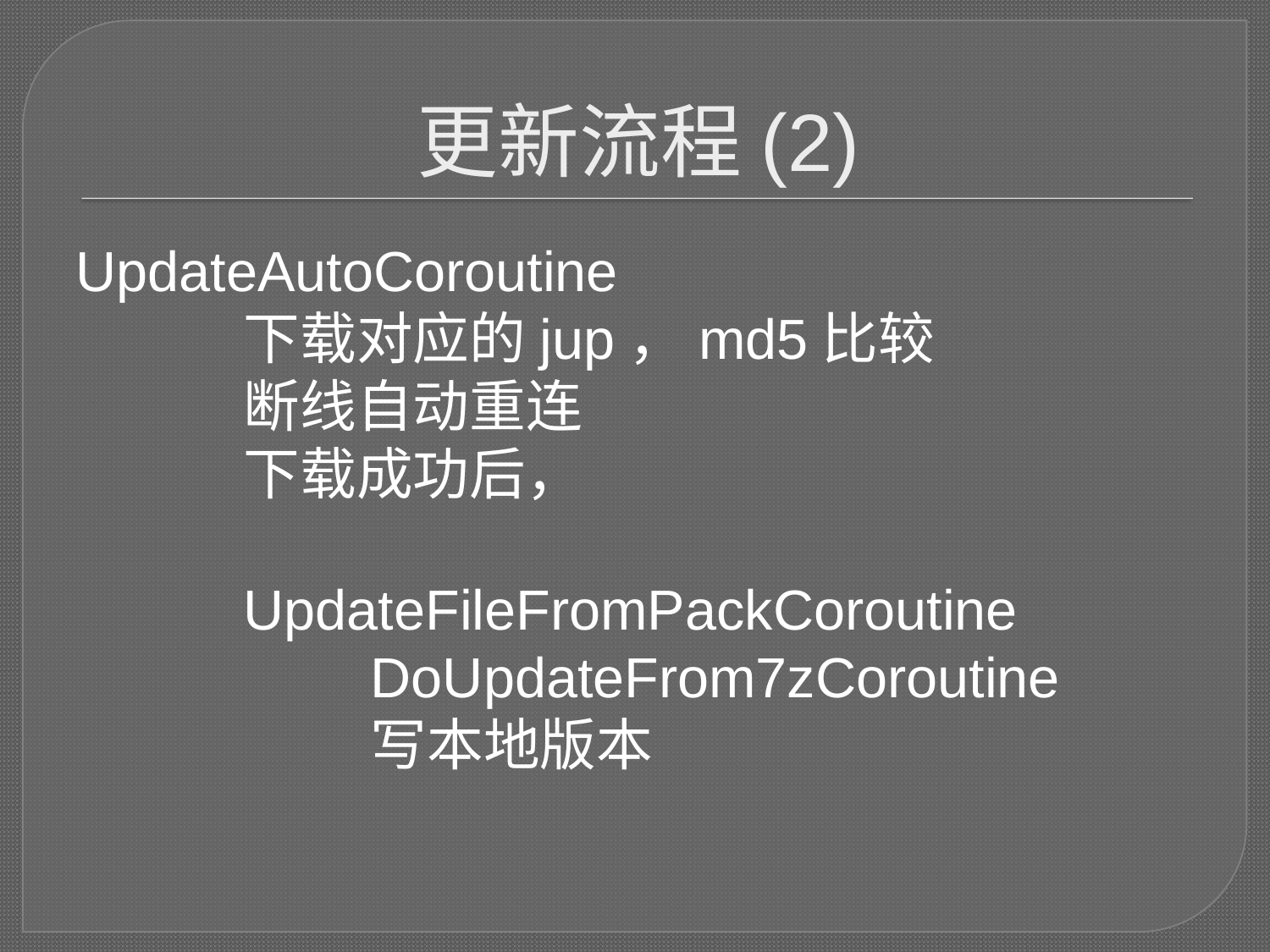

# 更新流程(2)
UpdateAutoCoroutine
		下载对应的jup，md5比较
		断线自动重连
		下载成功后，

		UpdateFileFromPackCoroutine
			DoUpdateFrom7zCoroutine
			写本地版本